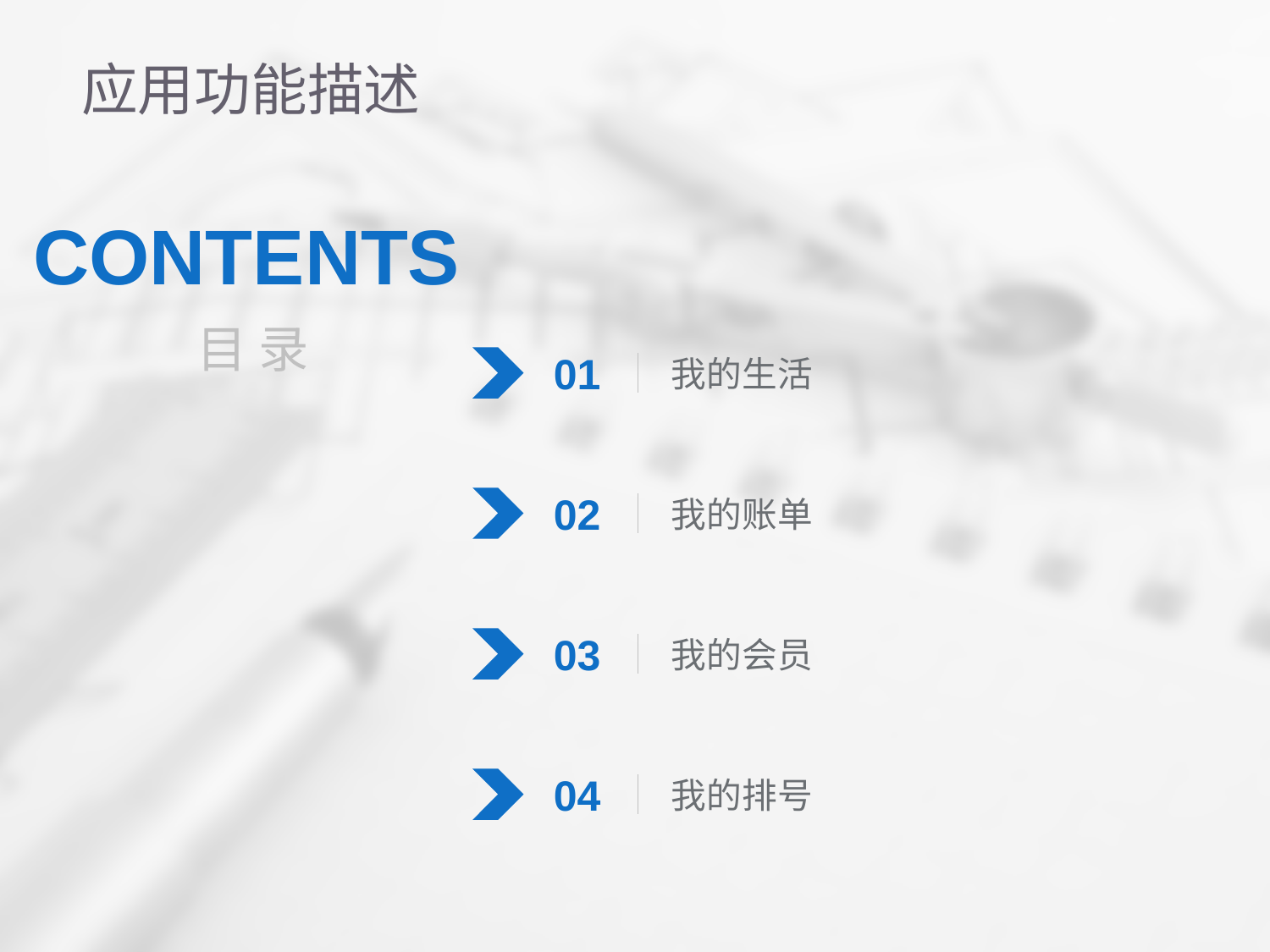

# 应用功能描述
CONTENTS
目 录
01
我的生活

02
我的账单

03
我的会员

04
我的排号